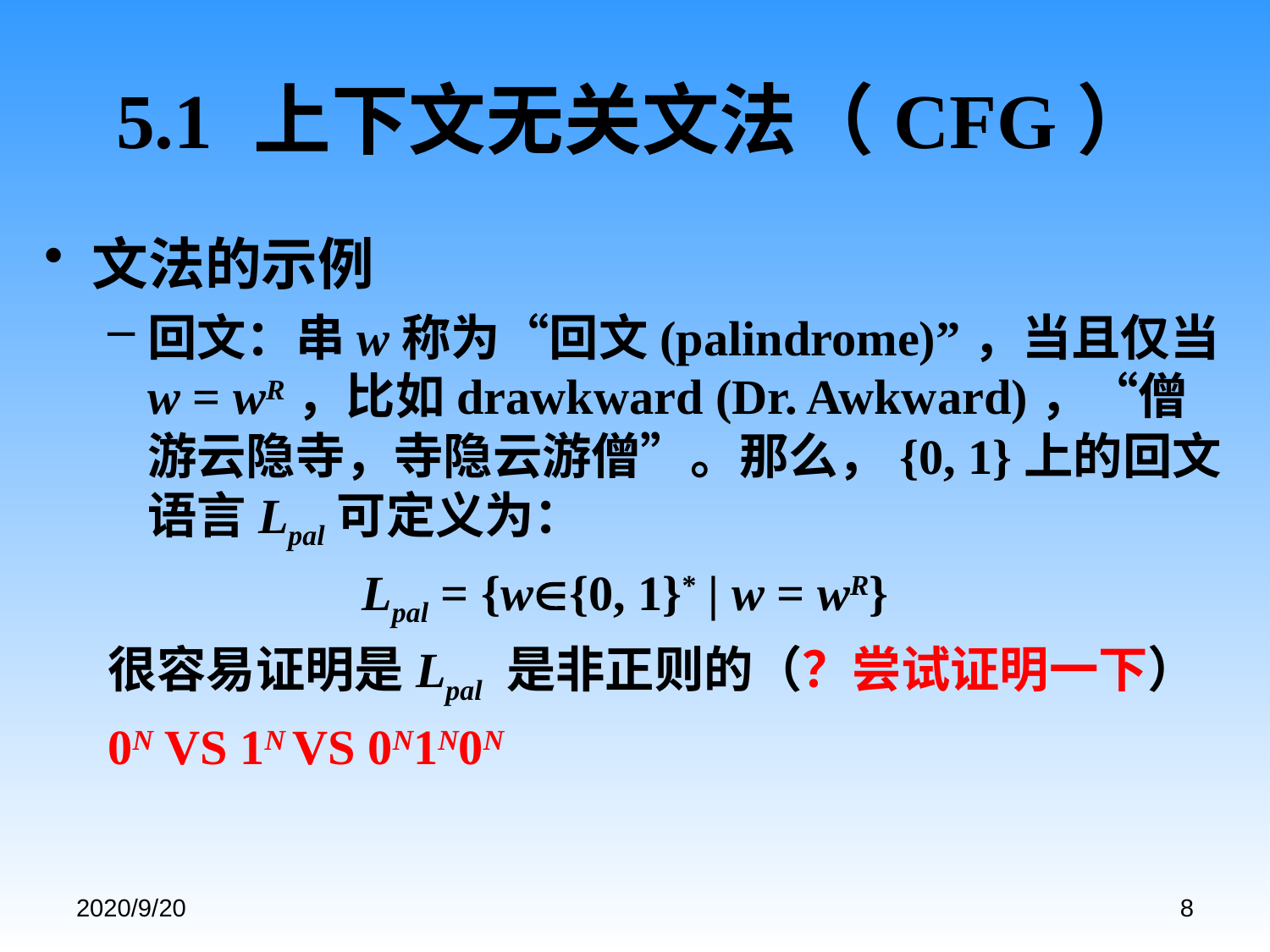

# 5.1 上下文无关文法（CFG）
文法的示例
回文：串w称为“回文(palindrome)”，当且仅当w = wR，比如drawkward (Dr. Awkward)，“僧游云隐寺，寺隐云游僧”。那么，{0, 1}上的回文语言Lpal可定义为：
		Lpal = {w∈{0, 1}* | w = wR}
很容易证明是Lpal 是非正则的（？尝试证明一下）
0N VS 1N VS 0N1N0N
2020/9/20
8